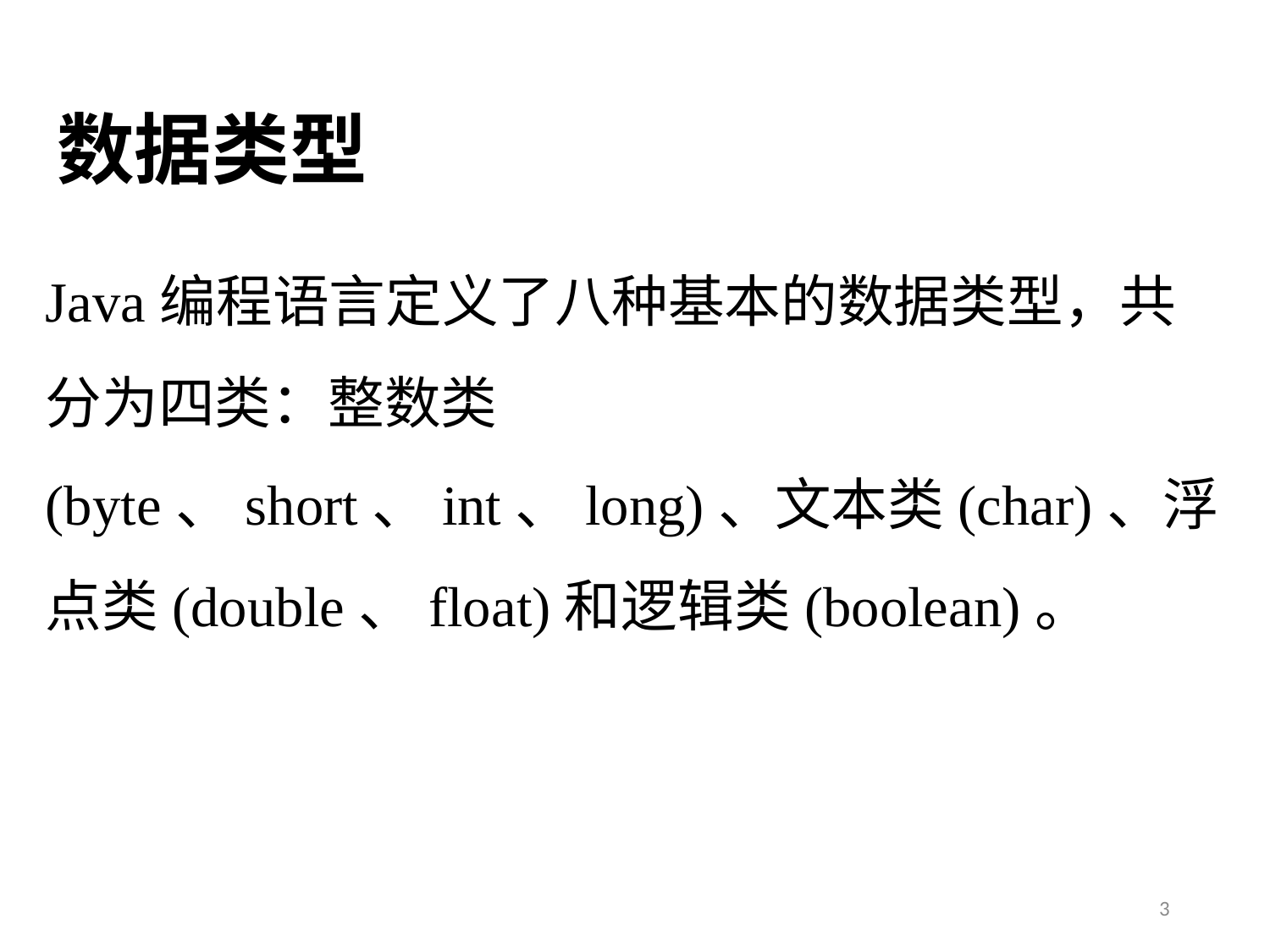

1. 数据类型、变量和常量
数据类型
Java编程语言定义了八种基本的数据类型，共分为四类：整数类(byte、short、int、long)、文本类(char)、浮点类(double、float)和逻辑类(boolean)。
3